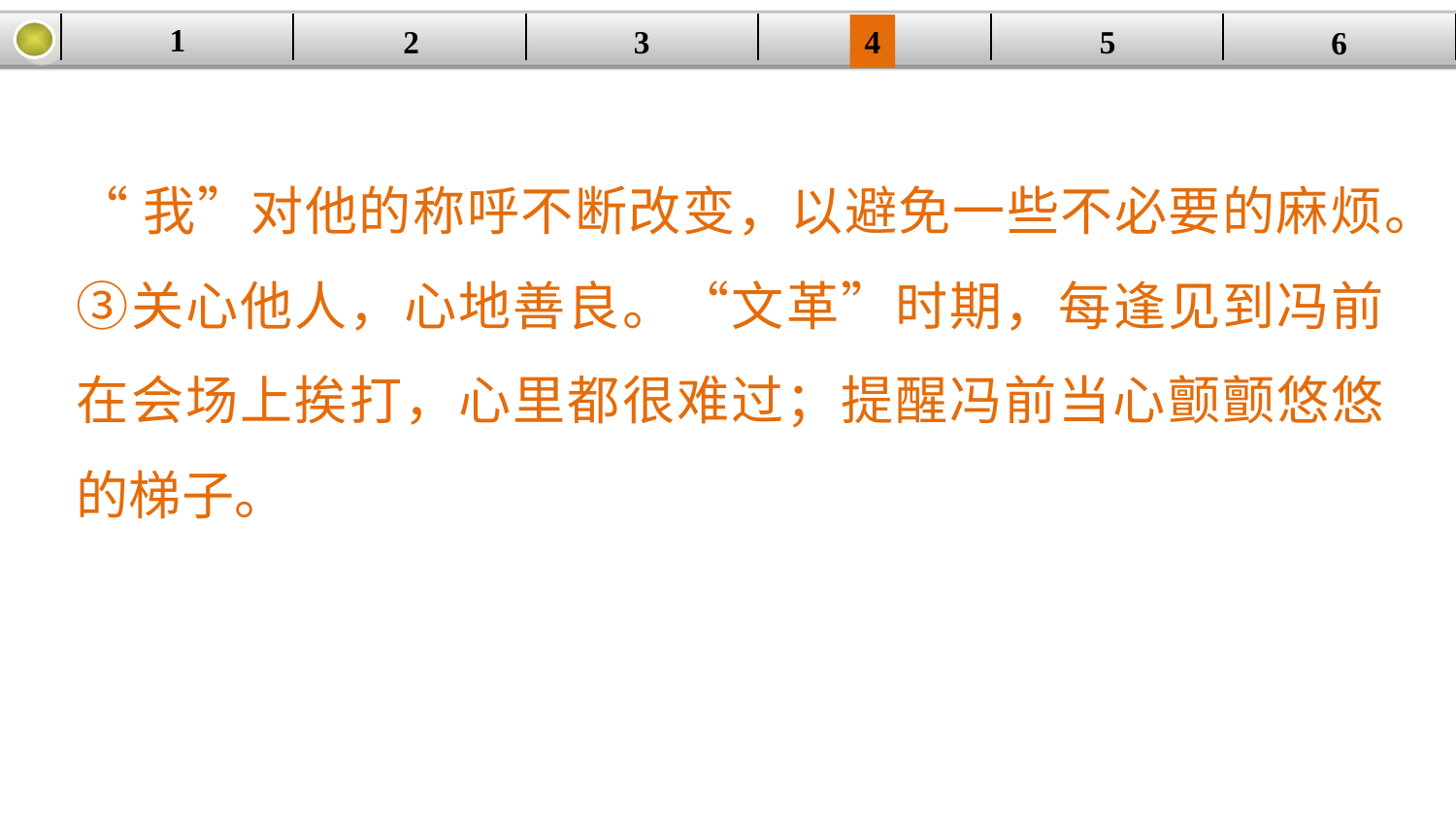

1
|  |  |  |  |  |  |
| --- | --- | --- | --- | --- | --- |
2
3
4
5
6

“我”对他的称呼不断改变，以避免一些不必要的麻烦。③关心他人，心地善良。“文革”时期，每逢见到冯前在会场上挨打，心里都很难过；提醒冯前当心颤颤悠悠的梯子。